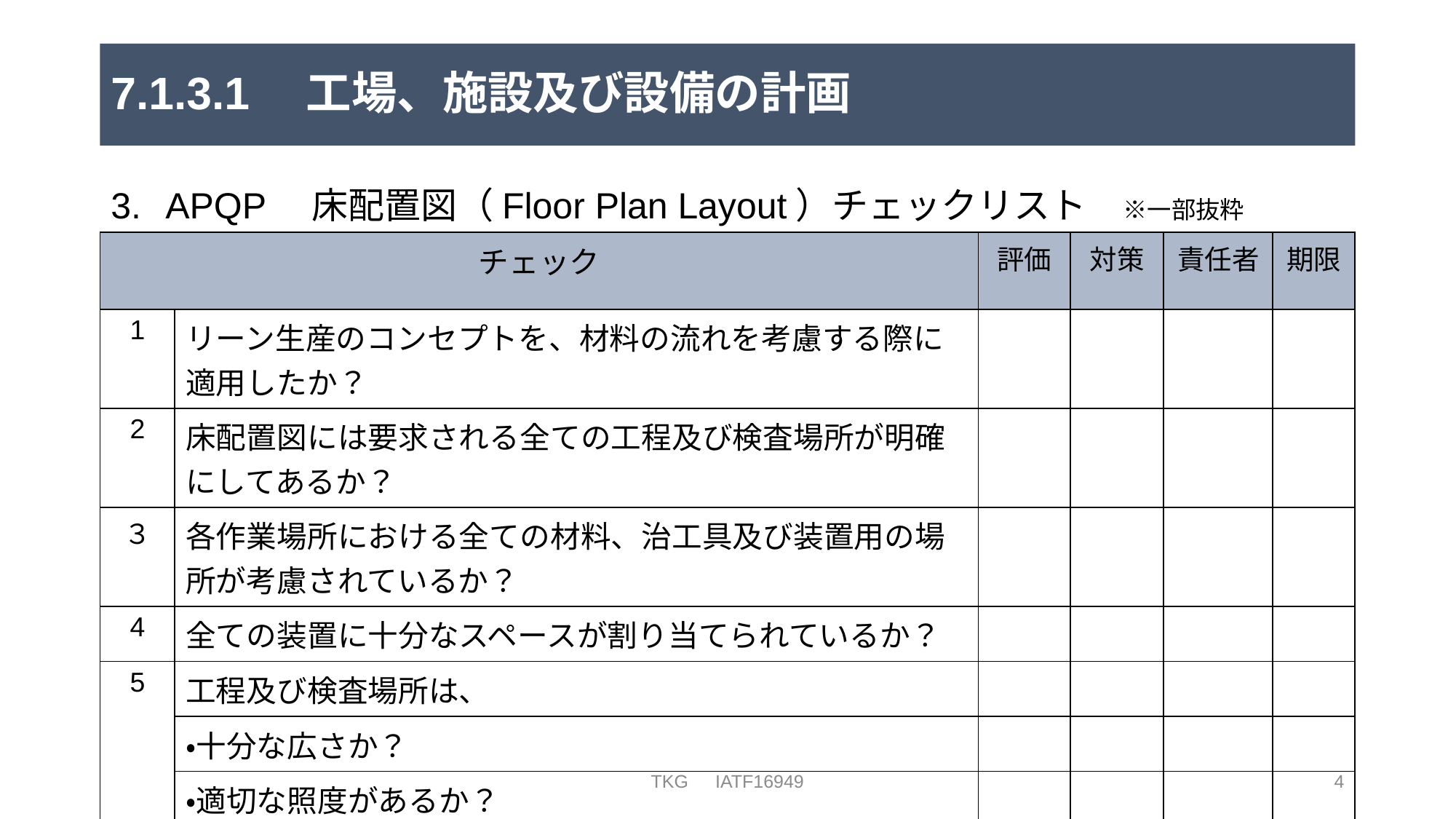

# 7.1.3.1　工場、施設及び設備の計画
APQP　床配置図（Floor Plan Layout）チェックリスト　※一部抜粋

| チェック |  | 評価 | 対策 | 責任者 | 期限 |
| --- | --- | --- | --- | --- | --- |
| 1 | リーン生産のコンセプトを、材料の流れを考慮する際に適用したか？ |  |  |  |  |
| 2 | 床配置図には要求される全ての工程及び検査場所が明確にしてあるか？ |  |  |  |  |
| ３ | 各作業場所における全ての材料、治工具及び装置用の場所が考慮されているか？ |  |  |  |  |
| 4 | 全ての装置に十分なスペースが割り当てられているか？ |  |  |  |  |
| 5 | 工程及び検査場所は、 |  |  |  |  |
|  | ・十分な広さか？ |  |  |  |  |
|  | ・適切な照度があるか？ |  |  |  |  |
TKG　IATF16949
4